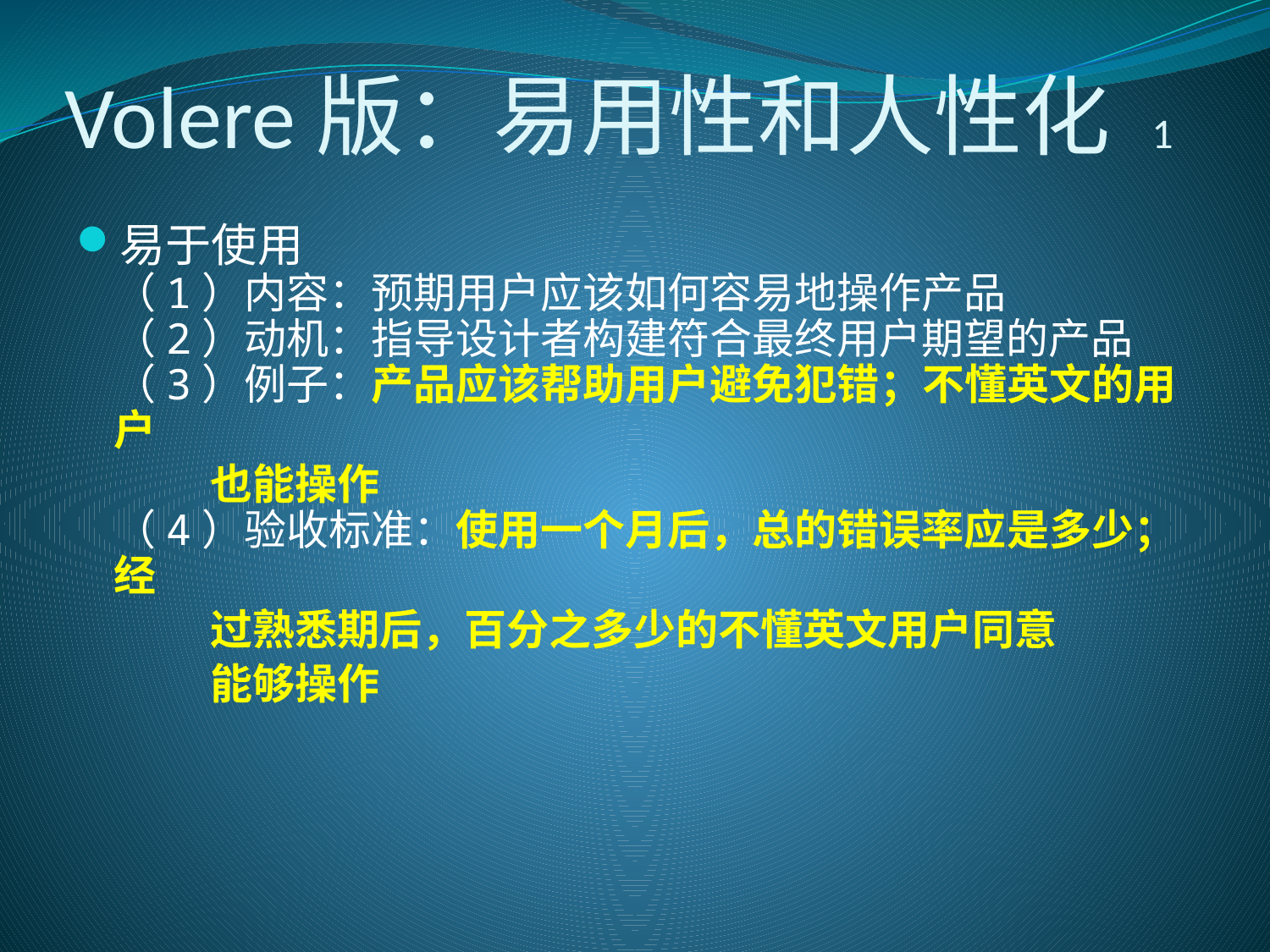

# Volere版：易用性和人性化 1
易于使用
（1）内容：预期用户应该如何容易地操作产品
（2）动机：指导设计者构建符合最终用户期望的产品
（3）例子：产品应该帮助用户避免犯错；不懂英文的用户
             也能操作
（4）验收标准：使用一个月后，总的错误率应是多少；经
             过熟悉期后，百分之多少的不懂英文用户同意
             能够操作